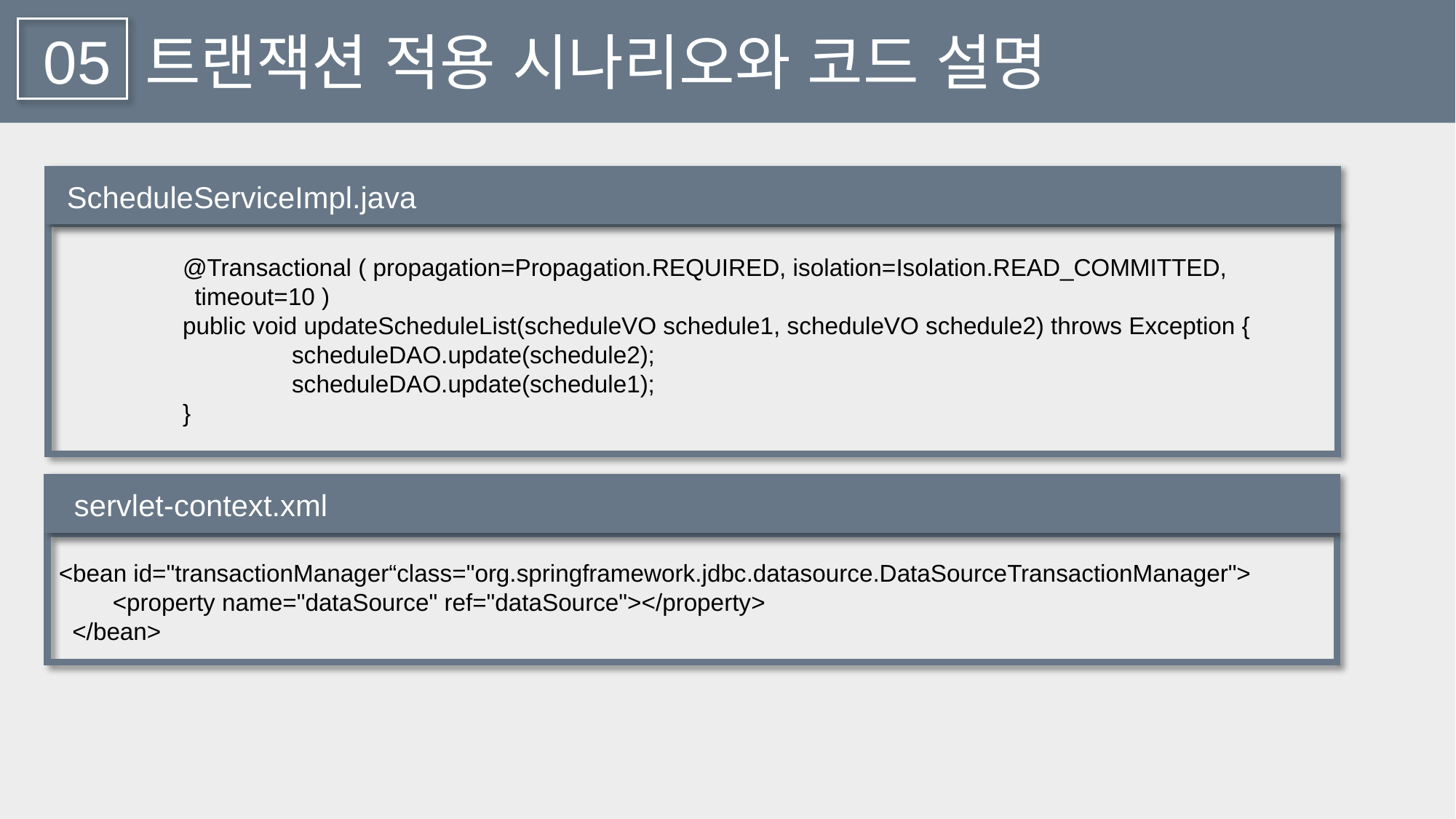

05
트랜잭션 적용 시나리오와 코드 설명

	@Transactional ( propagation=Propagation.REQUIRED, isolation=Isolation.READ_COMMITTED,
                  timeout=10 )
	public void updateScheduleList(scheduleVO schedule1, scheduleVO schedule2) throws Exception {
		scheduleDAO.update(schedule2);
		scheduleDAO.update(schedule1);
	}
ScheduleServiceImpl.java

<bean id="transactionManager“class="org.springframework.jdbc.datasource.DataSourceTransactionManager">
        <property name="dataSource" ref="dataSource"></property>
  </bean>
servlet-context.xml